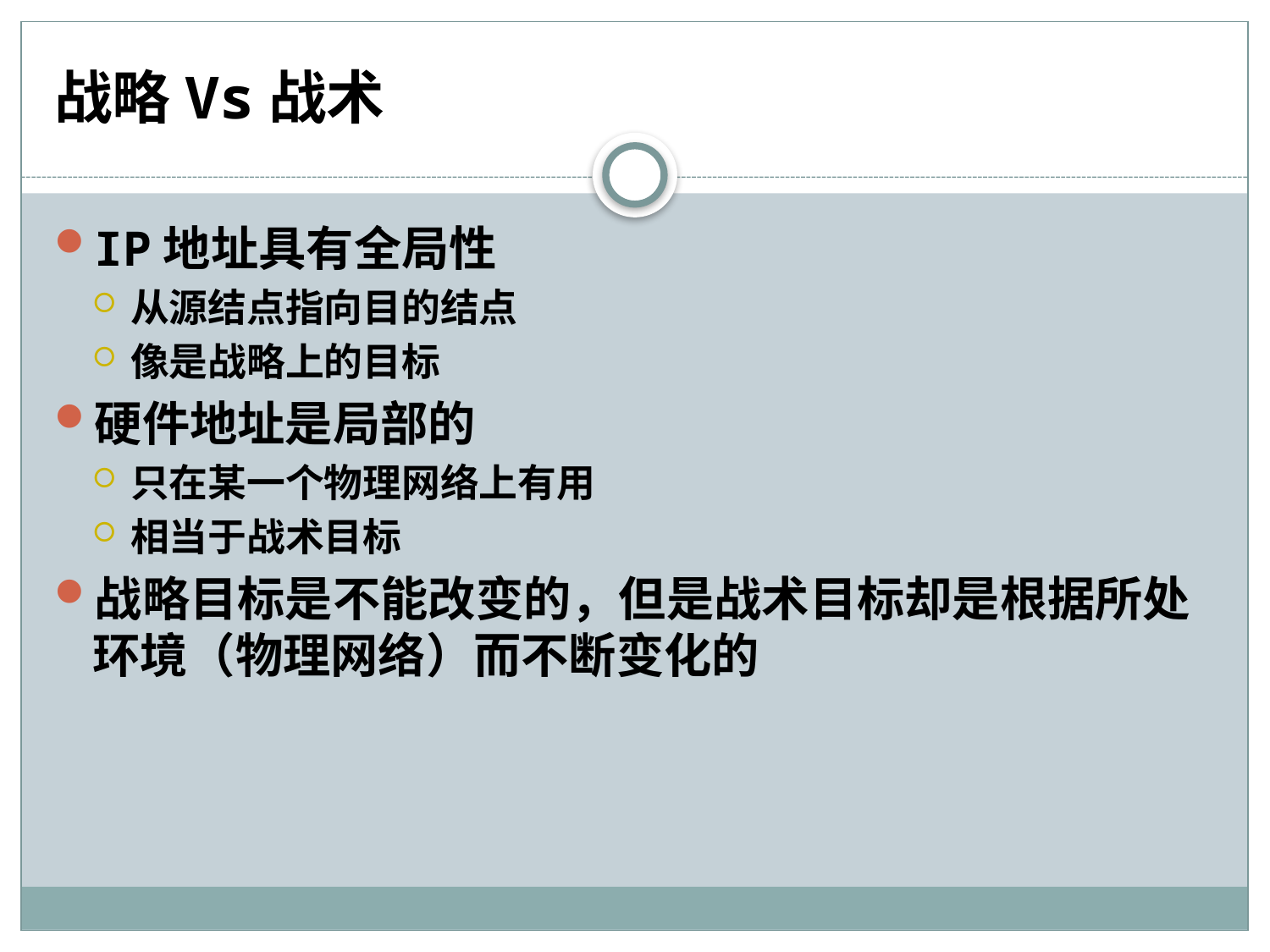

# 战略Vs战术
IP地址具有全局性
从源结点指向目的结点
像是战略上的目标
硬件地址是局部的
只在某一个物理网络上有用
相当于战术目标
战略目标是不能改变的，但是战术目标却是根据所处环境（物理网络）而不断变化的